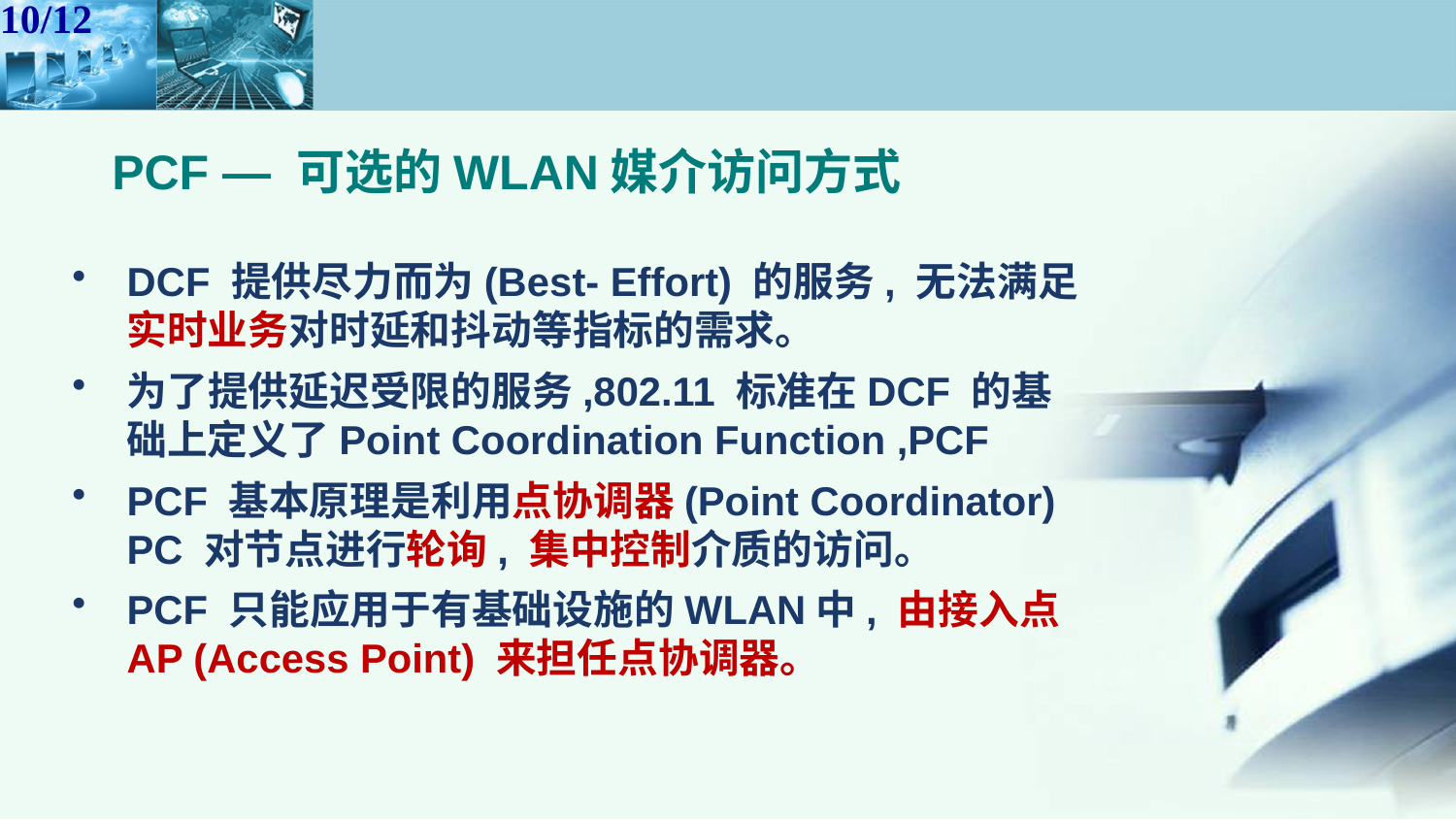

# PCF — 可选的WLAN媒介访问方式
DCF 提供尽力而为(Best- Effort) 的服务, 无法满足实时业务对时延和抖动等指标的需求。
为了提供延迟受限的服务,802.11 标准在DCF 的基础上定义了Point Coordination Function ,PCF
PCF 基本原理是利用点协调器(Point Coordinator) PC 对节点进行轮询, 集中控制介质的访问。
PCF 只能应用于有基础设施的WLAN中, 由接入点AP (Access Point) 来担任点协调器。
2017/10/12